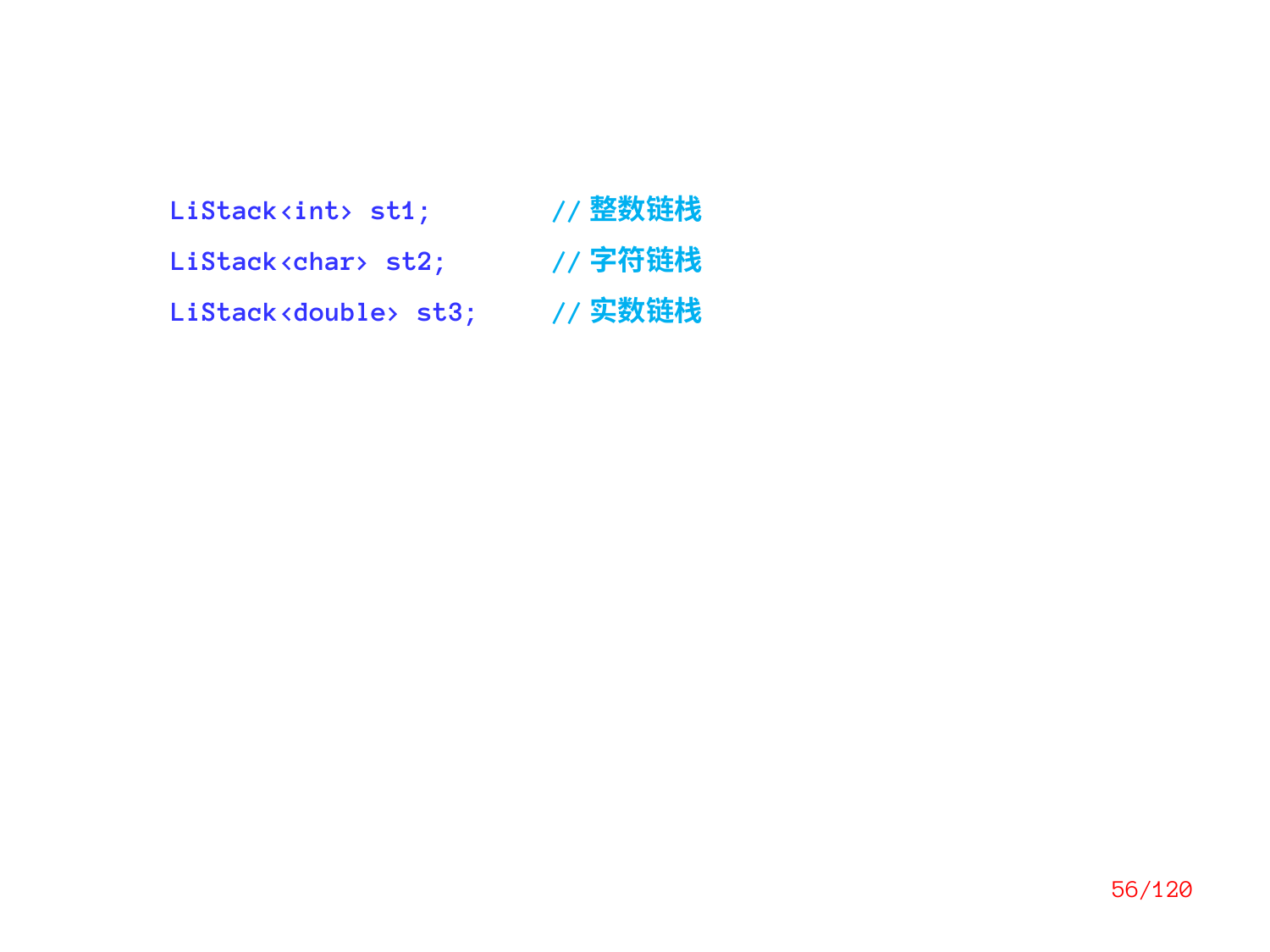

LiStack<int> st1;	//整数链栈
LiStack<char> st2;	//字符链栈
LiStack<double> st3;	//实数链栈
56/120